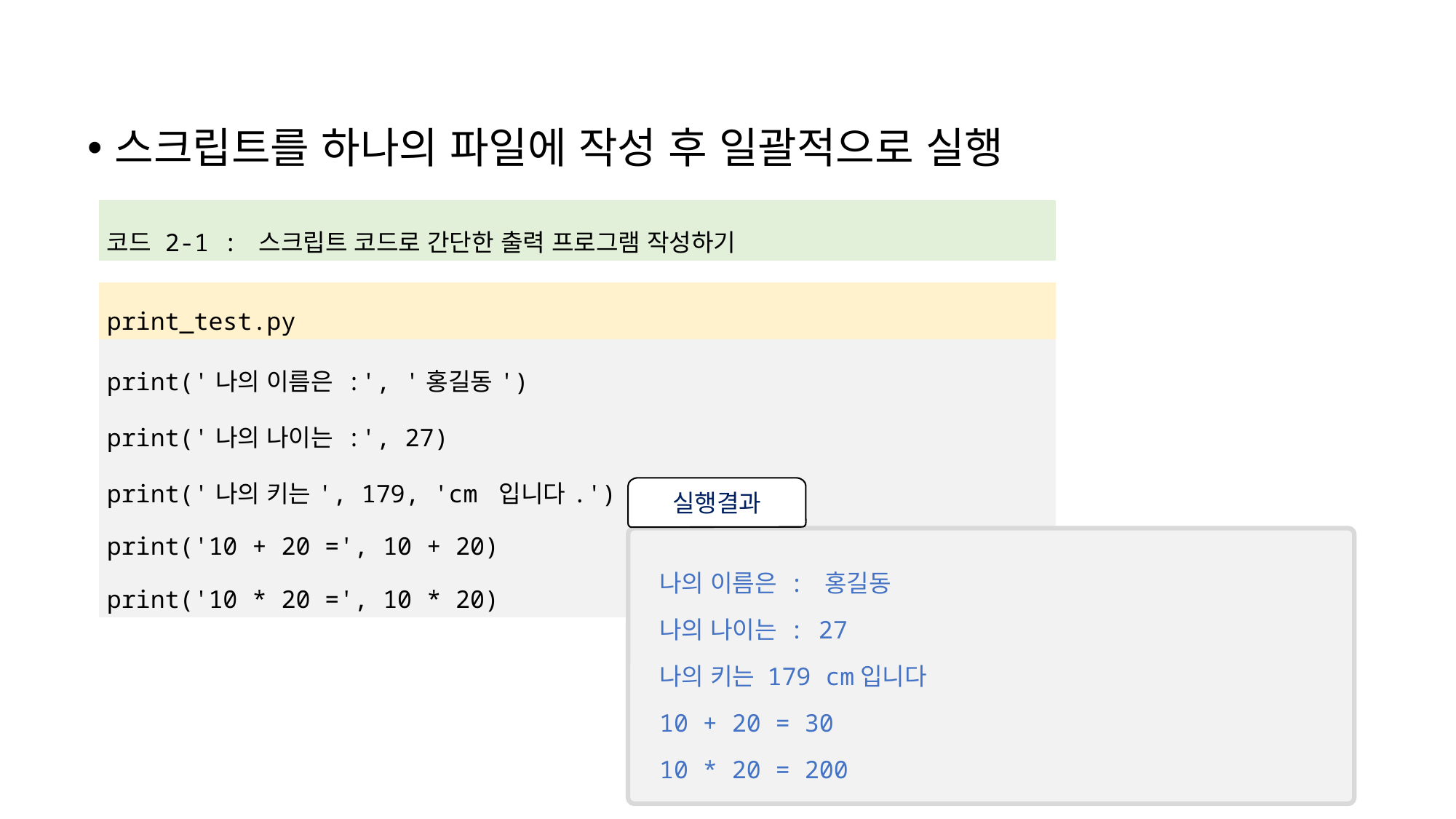

스크립트를 하나의 파일에 작성 후 일괄적으로 실행
| 코드 2-1 : 스크립트 코드로 간단한 출력 프로그램 작성하기 |
| --- |
|  |
| print\_test.py |
| print('나의 이름은 :', '홍길동') print('나의 나이는 :', 27) print('나의 키는', 179, 'cm 입니다.') print('10 + 20 =', 10 + 20) print('10 \* 20 =', 10 \* 20) |
실행결과

나의 이름은 : 홍길동
나의 나이는 : 27
나의 키는 179 cm입니다
10 + 20 = 30
10 * 20 = 200